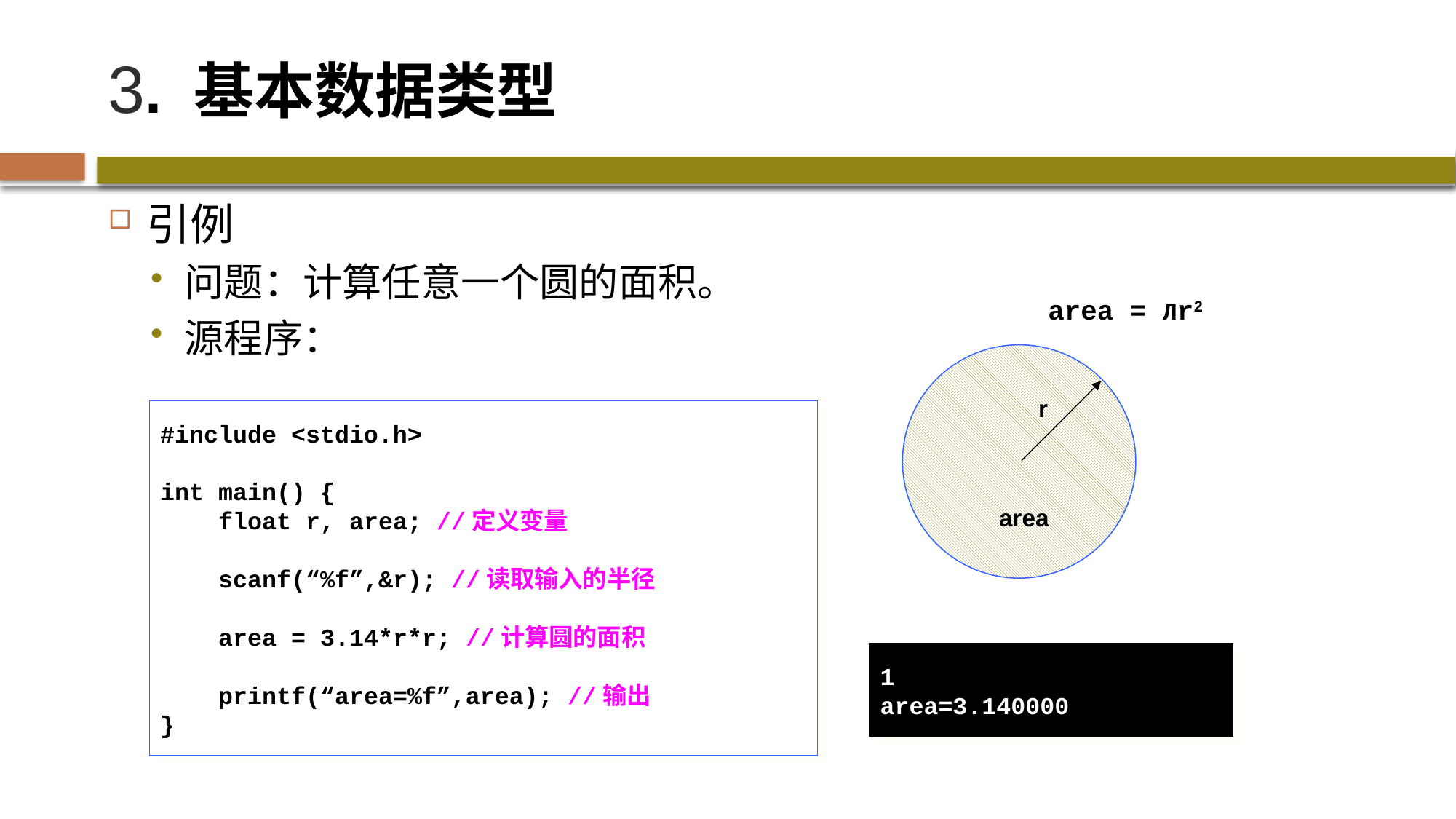

# 3. 基本数据类型
引例
问题：计算任意一个圆的面积。
源程序：
area = Лr2

r
#include <stdio.h>

int main() {
    float r, area; //定义变量

    scanf(“%f”,&r); //读取输入的半径

    area = 3.14*r*r; //计算圆的面积

    printf(“area=%f”,area); //输出
}
area
1
area=3.140000